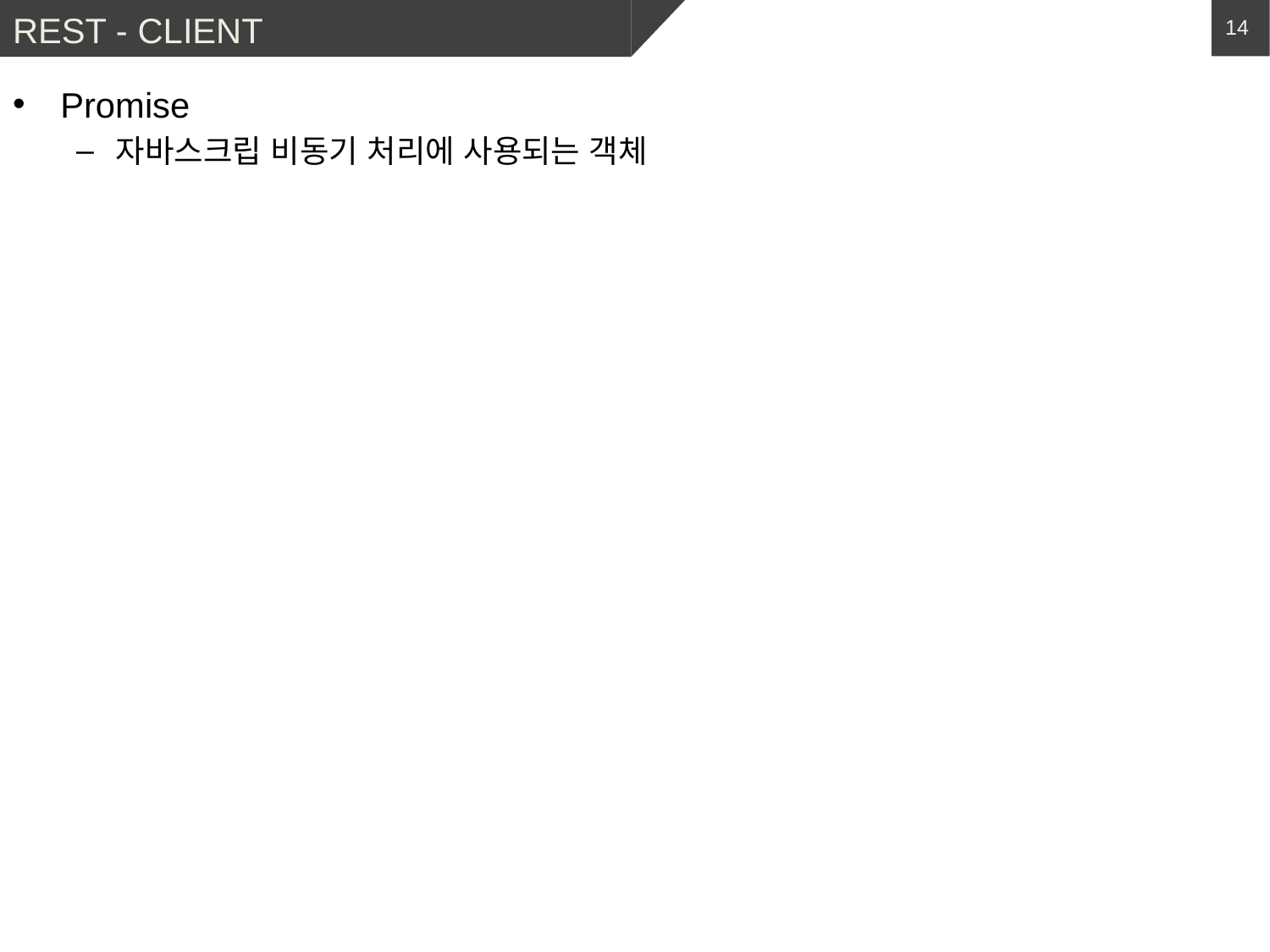

# REST - CLIENT
14
Promise
자바스크립 비동기 처리에 사용되는 객체